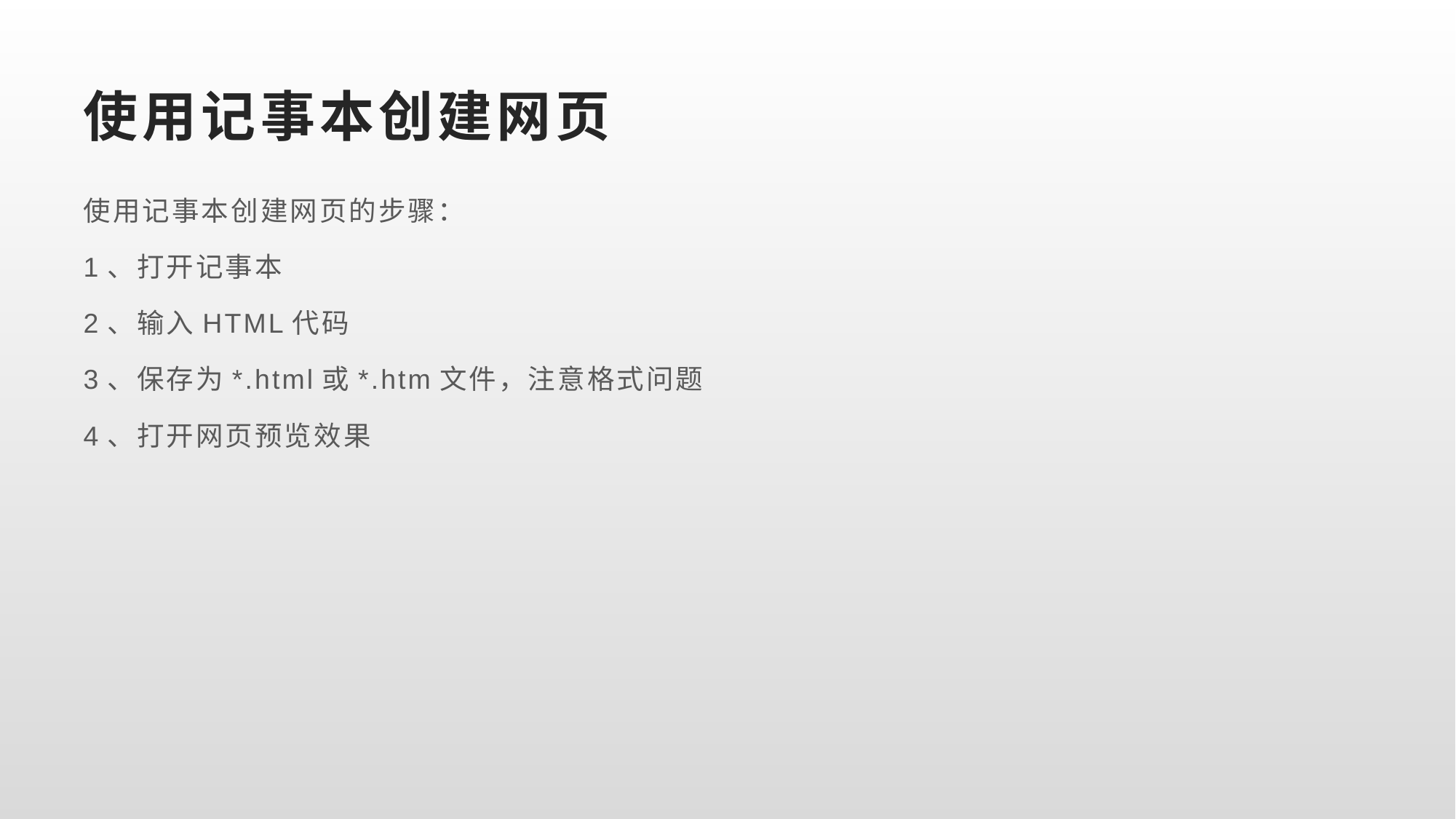

# 使用记事本创建网页
使用记事本创建网页的步骤：
1、打开记事本
2、输入HTML代码
3、保存为*.html或*.htm文件，注意格式问题
4、打开网页预览效果